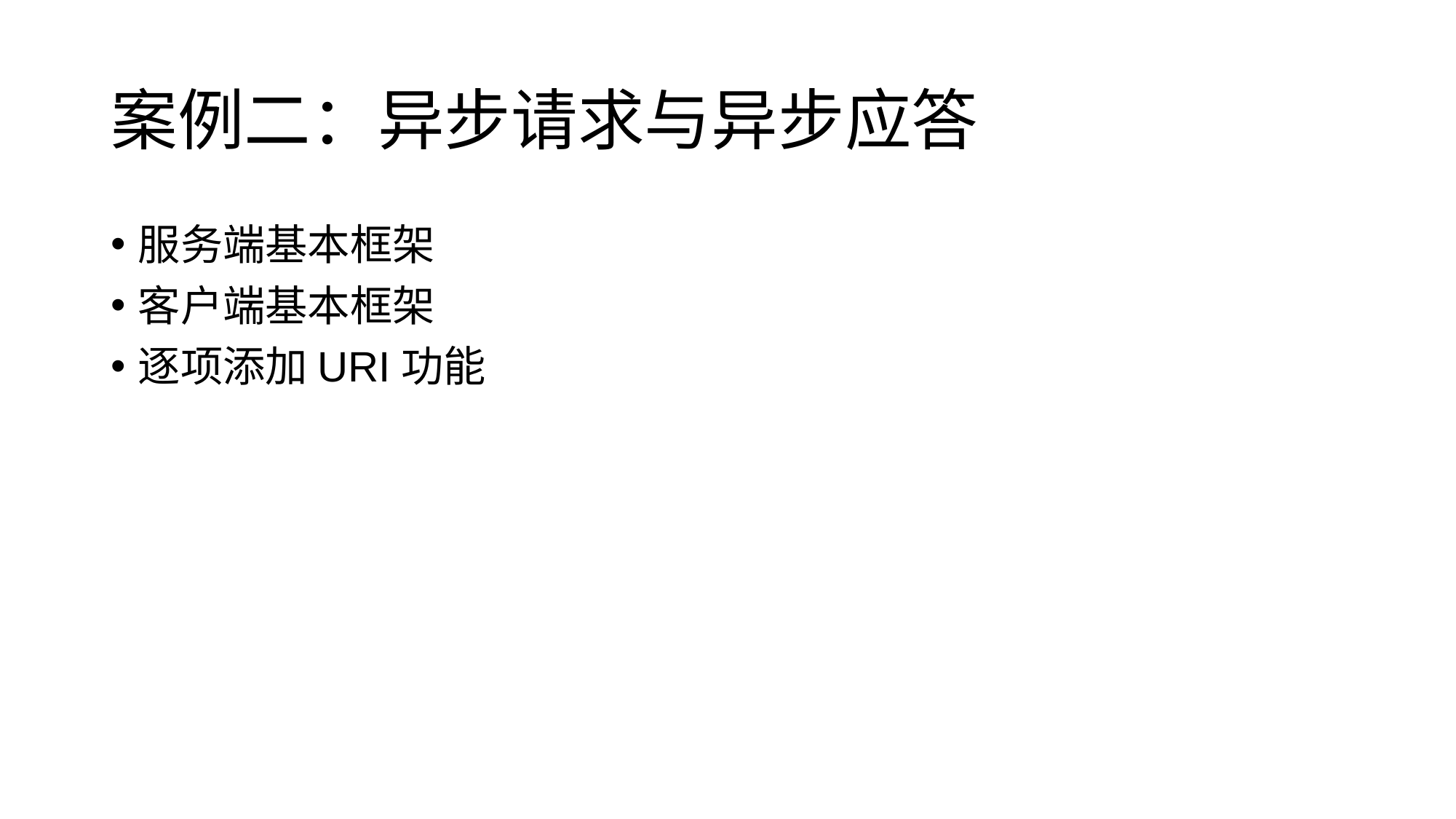

# 案例二：异步请求与异步应答
服务端基本框架
客户端基本框架
逐项添加URI功能